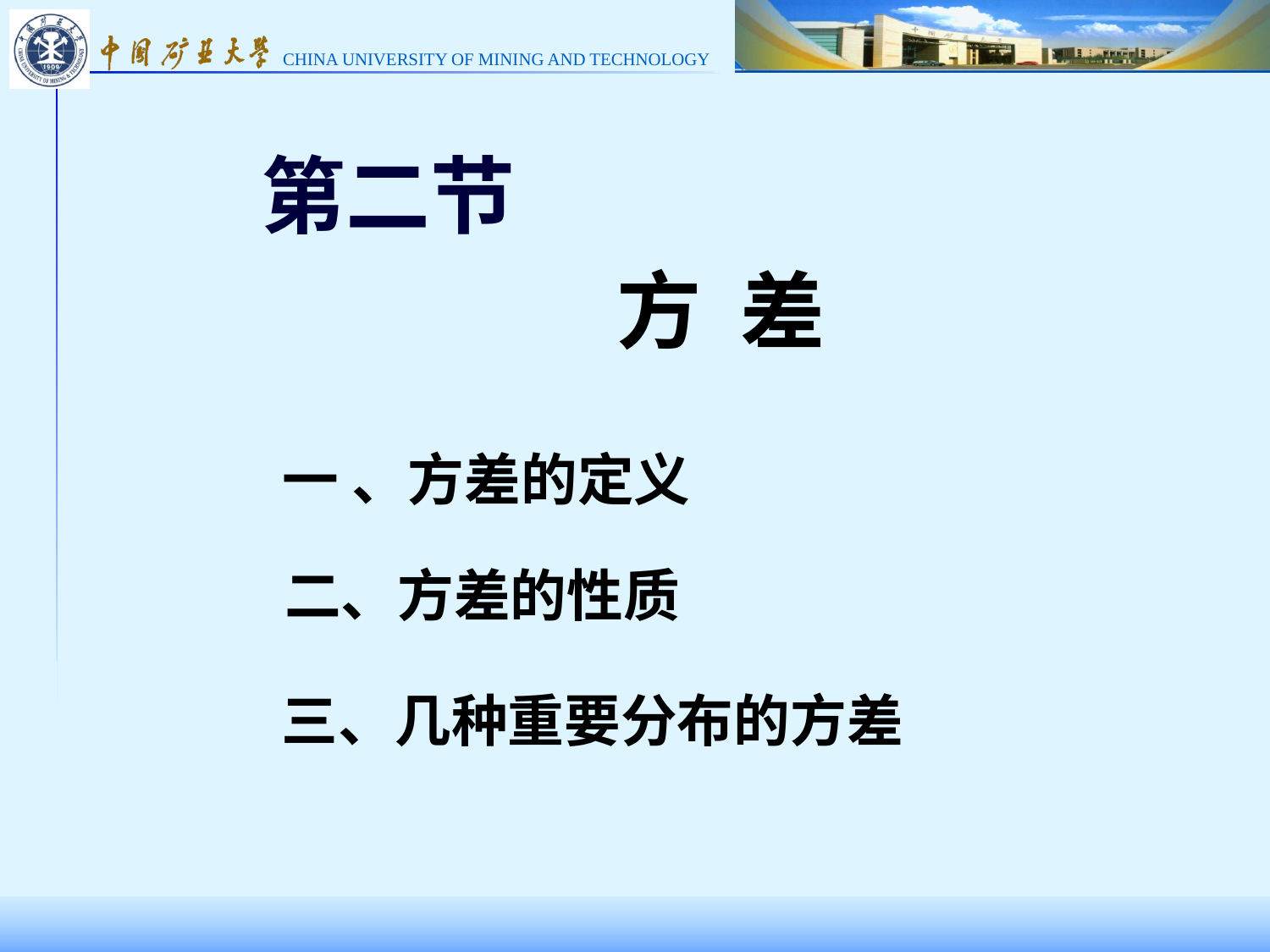

# 第二节
方  差
一 、方差的定义
二、方差的性质
三、几种重要分布的方差